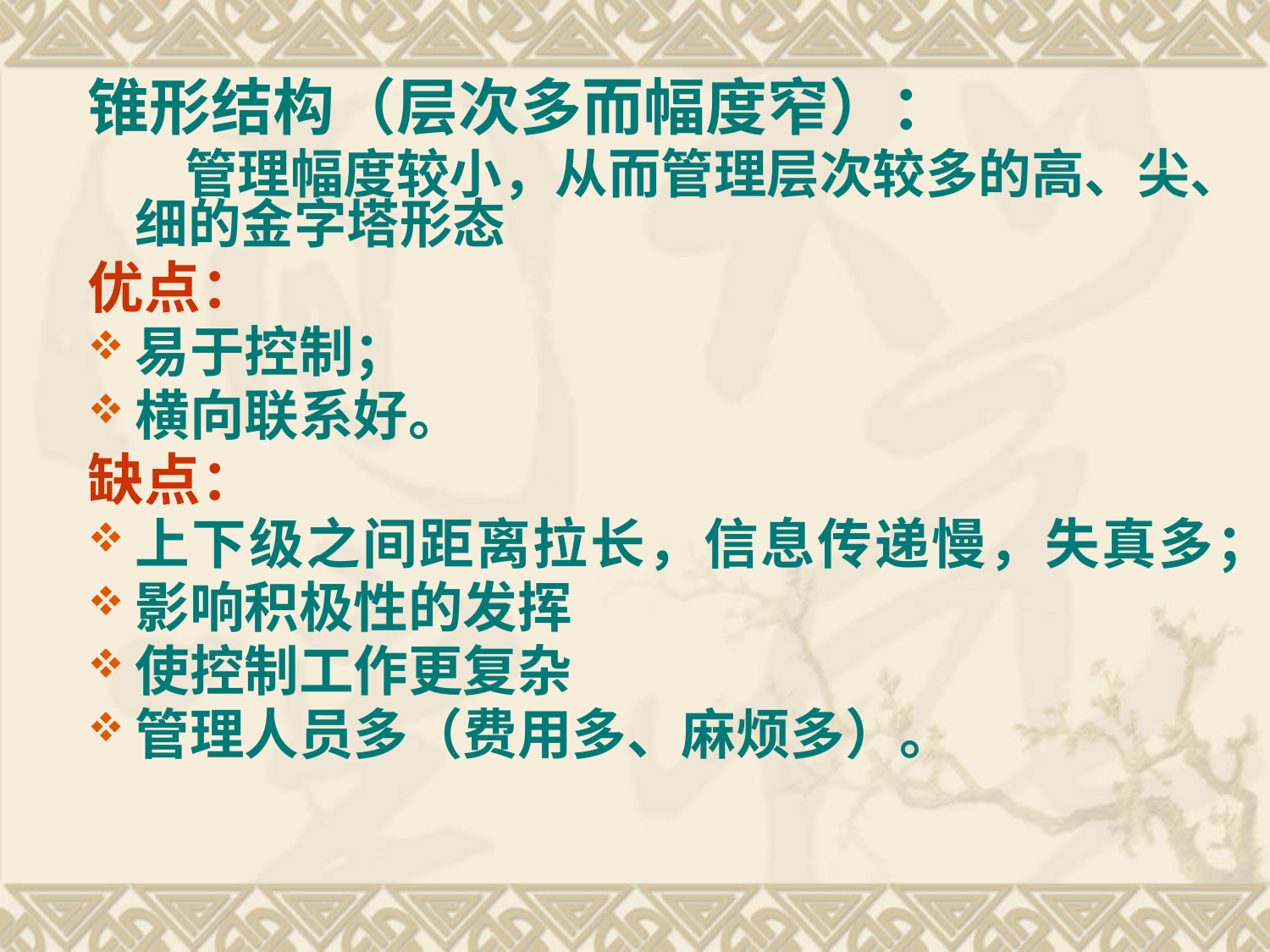

锥形结构（层次多而幅度窄）：
       管理幅度较小，从而管理层次较多的高、尖、细的金字塔形态
优点：
易于控制；
横向联系好。
缺点：
上下级之间距离拉长，信息传递慢，失真多；
影响积极性的发挥
使控制工作更复杂
管理人员多（费用多、麻烦多）。